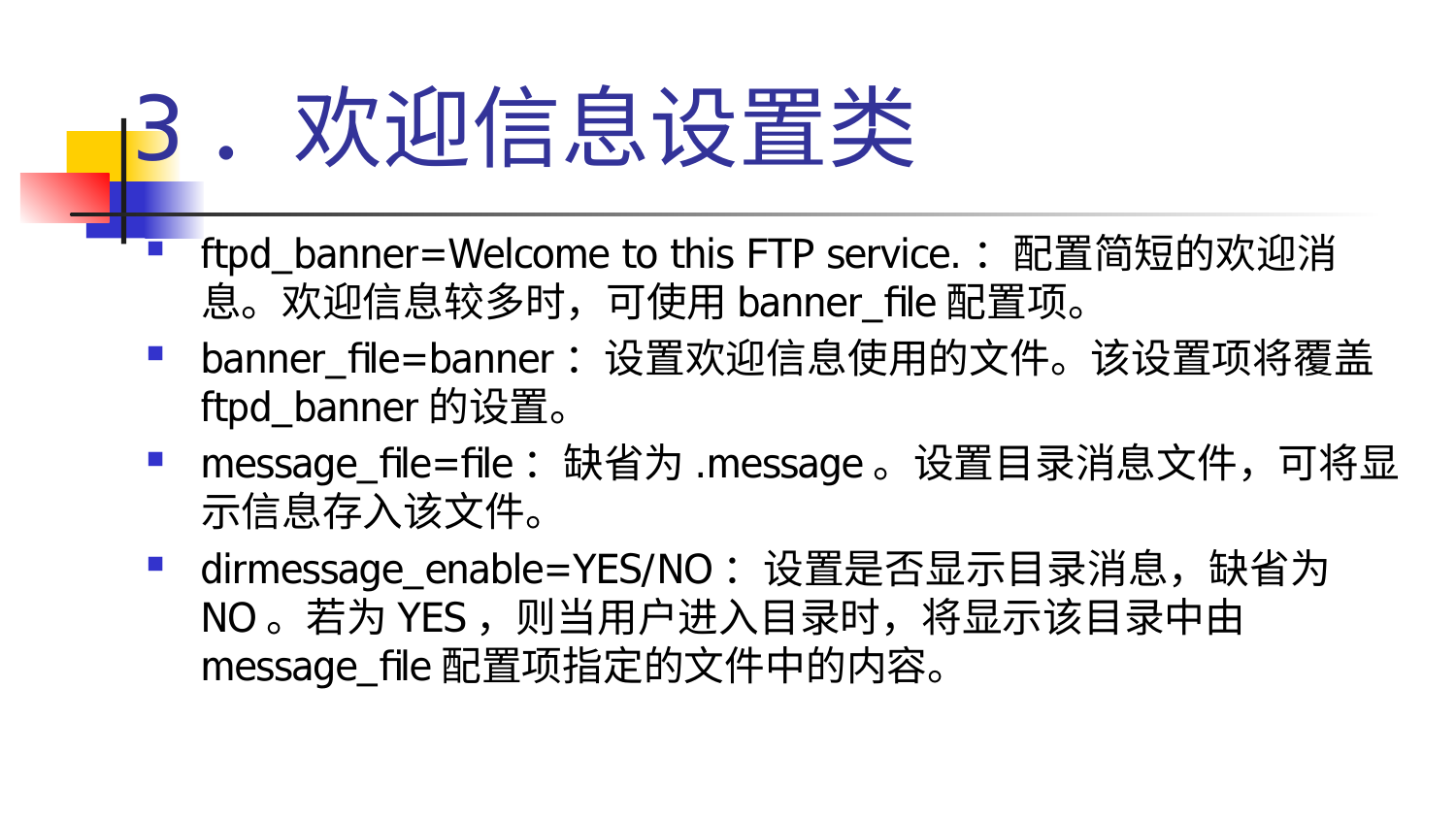

# 3．欢迎信息设置类
ftpd_banner=Welcome to this FTP service.：配置简短的欢迎消息。欢迎信息较多时，可使用banner_file配置项。
banner_file=banner：设置欢迎信息使用的文件。该设置项将覆盖ftpd_banner的设置。
message_file=file：缺省为.message。设置目录消息文件，可将显示信息存入该文件。
dirmessage_enable=YES/NO：设置是否显示目录消息，缺省为NO。若为YES，则当用户进入目录时，将显示该目录中由message_file配置项指定的文件中的内容。